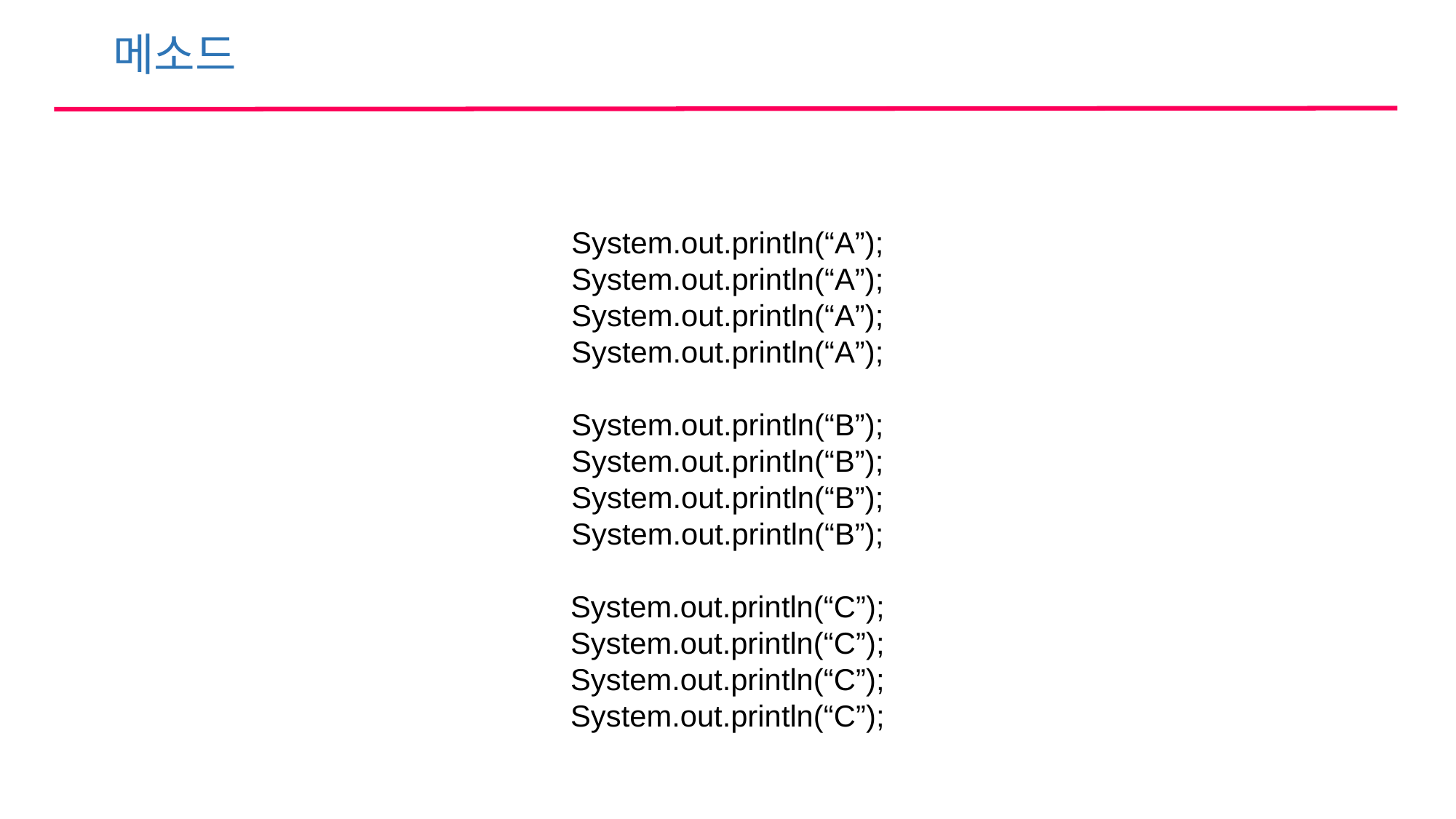

메소드
System.out.println(“A”);
System.out.println(“A”);
System.out.println(“A”);
System.out.println(“A”);

System.out.println(“B”);
System.out.println(“B”);
System.out.println(“B”);
System.out.println(“B”);

System.out.println(“C”);
System.out.println(“C”);
System.out.println(“C”);
System.out.println(“C”);